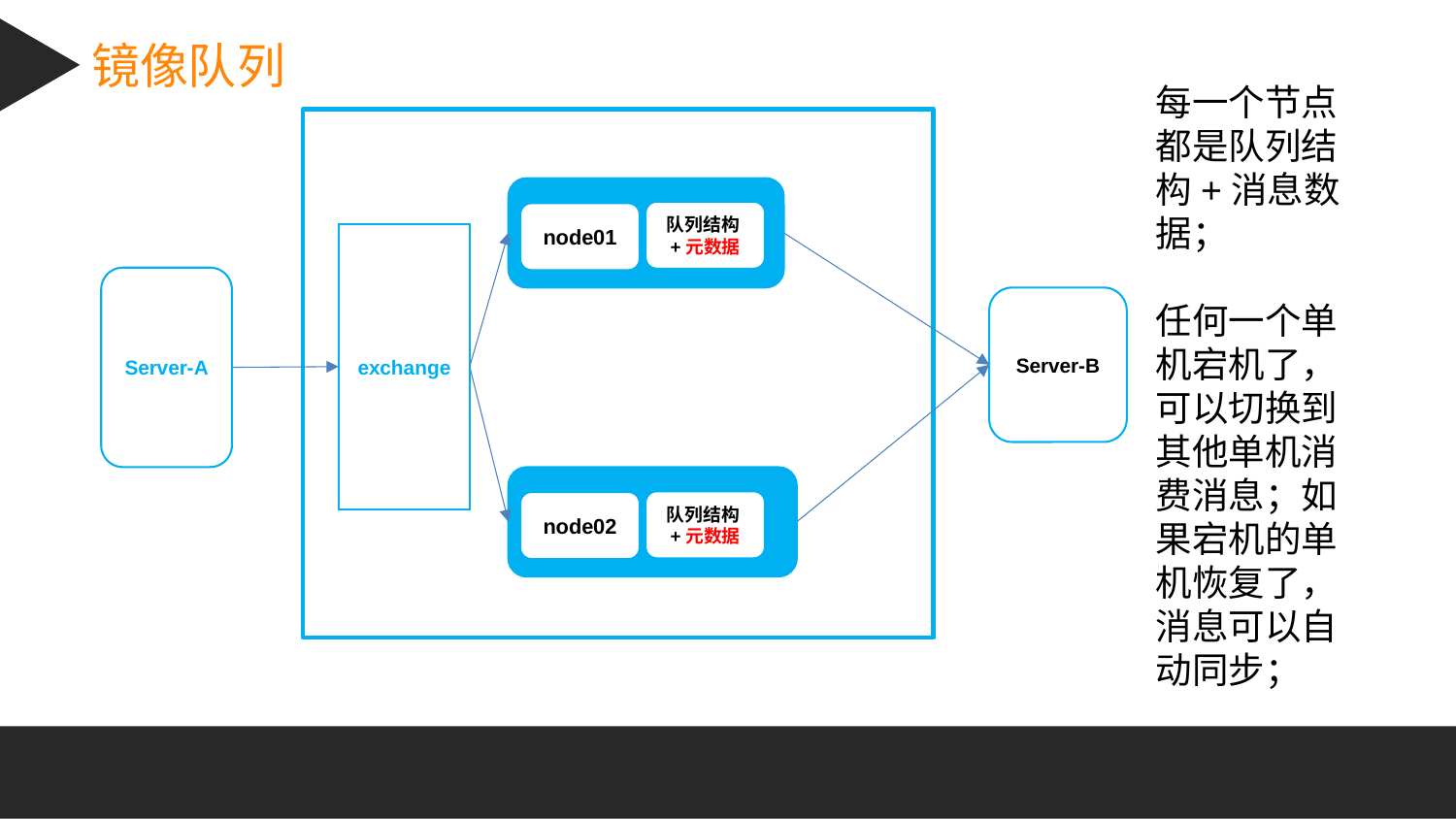

镜像队列
每一个节点都是队列结构+消息数据；

任何一个单机宕机了，可以切换到其他单机消费消息；如果宕机的单机恢复了，消息可以自动同步；

队列结构+元数据
node01
exchange
Server-A
Server-B

队列结构+元数据
node02